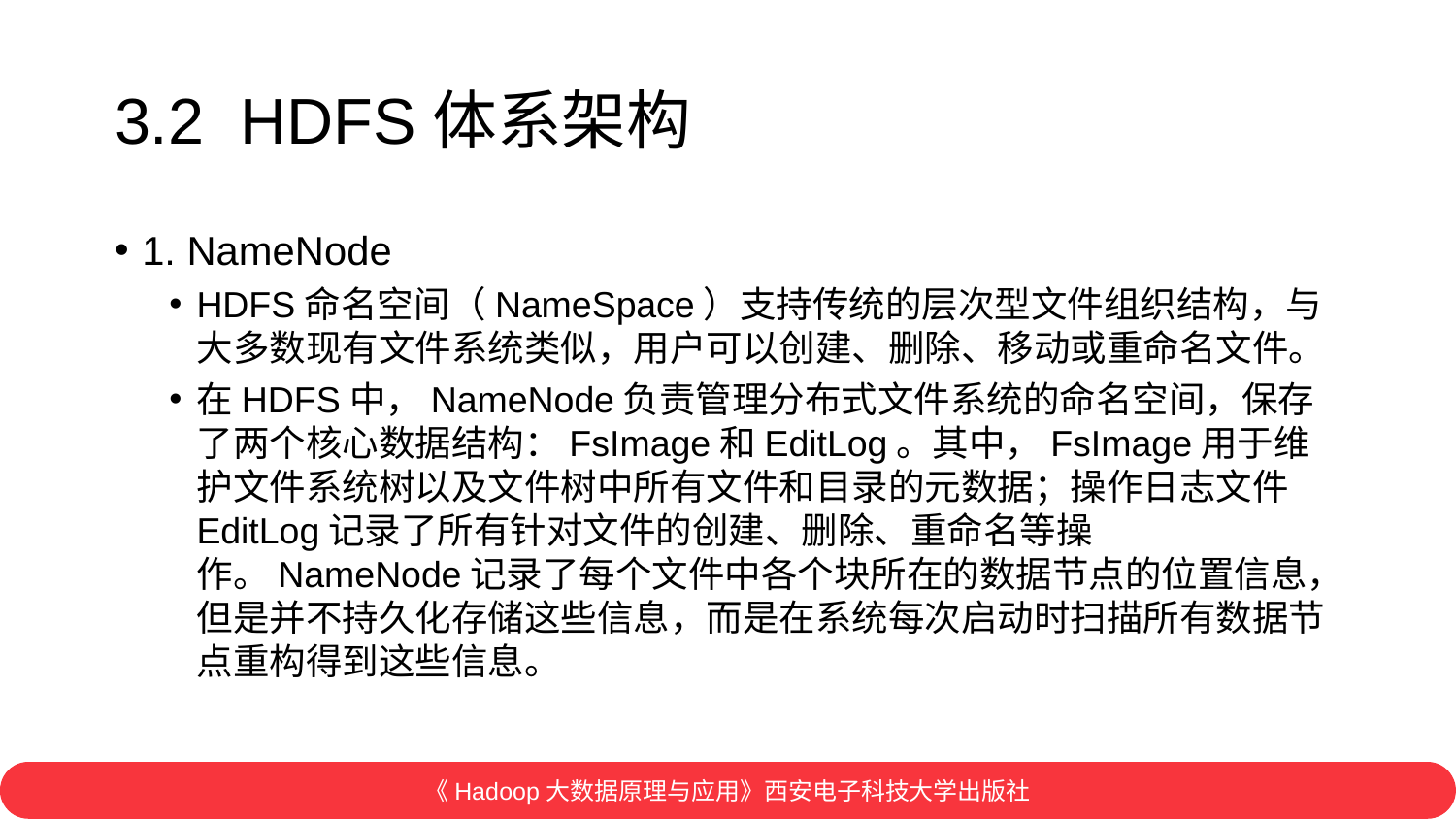

# 3.2  HDFS体系架构
1. NameNode
HDFS命名空间（NameSpace）支持传统的层次型文件组织结构，与大多数现有文件系统类似，用户可以创建、删除、移动或重命名文件。
在HDFS中，NameNode负责管理分布式文件系统的命名空间，保存了两个核心数据结构：FsImage和EditLog。其中，FsImage用于维护文件系统树以及文件树中所有文件和目录的元数据；操作日志文件EditLog记录了所有针对文件的创建、删除、重命名等操作。NameNode记录了每个文件中各个块所在的数据节点的位置信息，但是并不持久化存储这些信息，而是在系统每次启动时扫描所有数据节点重构得到这些信息。